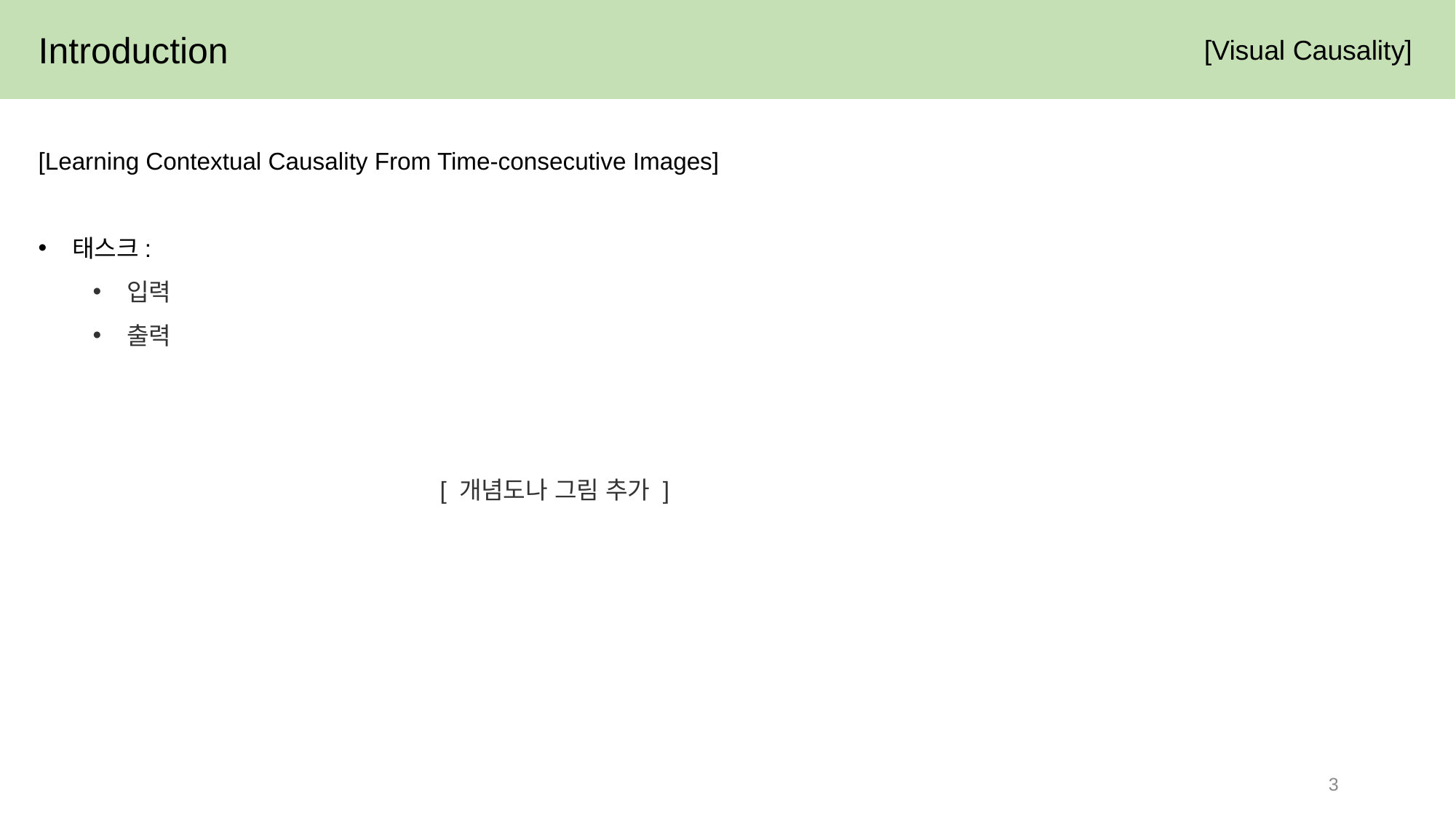

Introduction
[Visual Causality]
[Learning Contextual Causality From Time-consecutive Images]

태스크:
입력
출력
[ 개념도나 그림 추가 ]
3